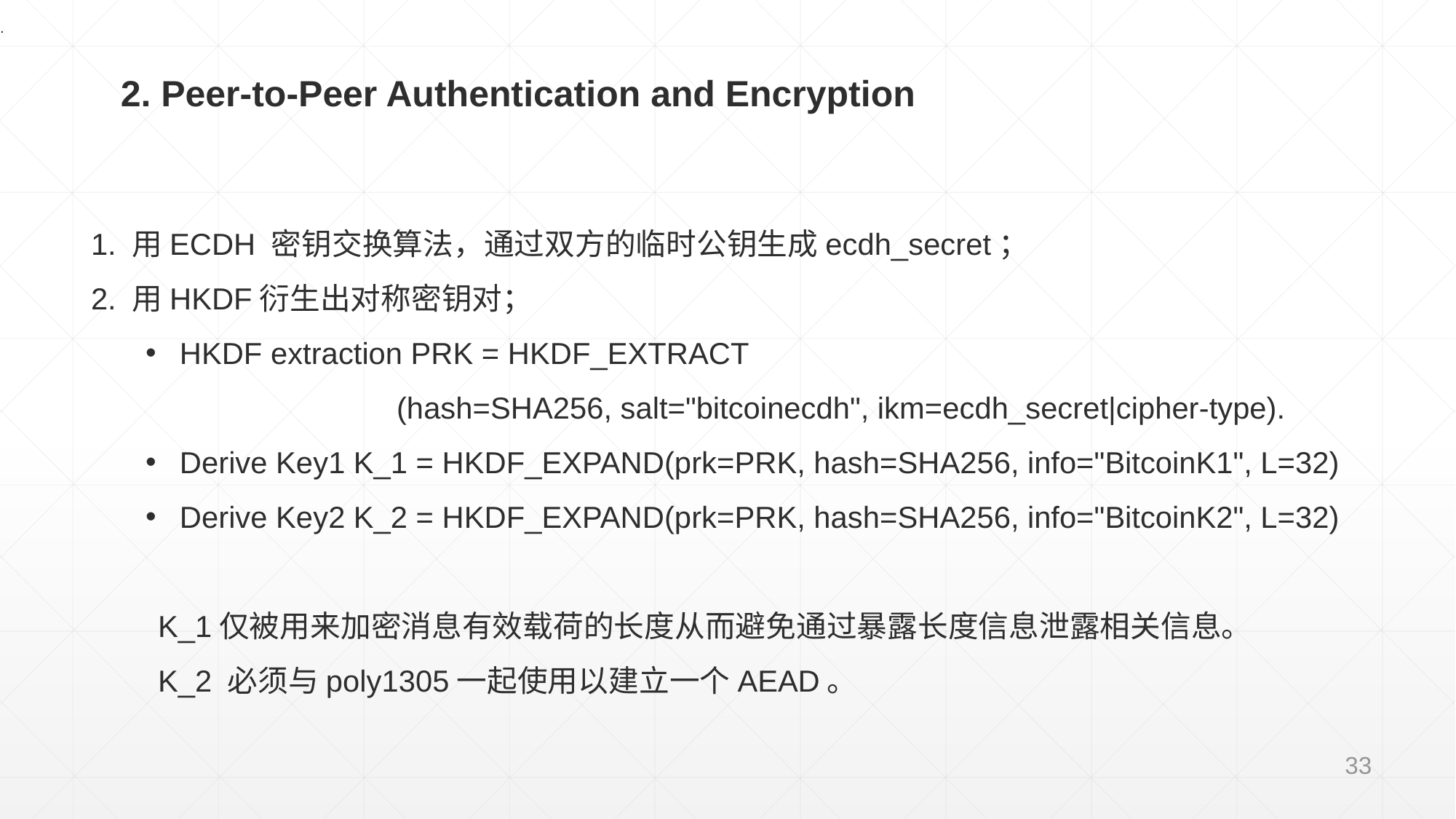

.
2. Peer-to-Peer Authentication and Encryption

用ECDH 密钥交换算法，通过双方的临时公钥生成ecdh_secret；
用HKDF衍生出对称密钥对；
HKDF extraction PRK = HKDF_EXTRACT
                              (hash=SHA256, salt="bitcoinecdh", ikm=ecdh_secret|cipher-type).
Derive Key1 K_1 = HKDF_EXPAND(prk=PRK, hash=SHA256, info="BitcoinK1", L=32)
Derive Key2 K_2 = HKDF_EXPAND(prk=PRK, hash=SHA256, info="BitcoinK2", L=32)

        K_1仅被用来加密消息有效载荷的长度从而避免通过暴露长度信息泄露相关信息。
        K_2 必须与poly1305一起使用以建立一个AEAD。
33